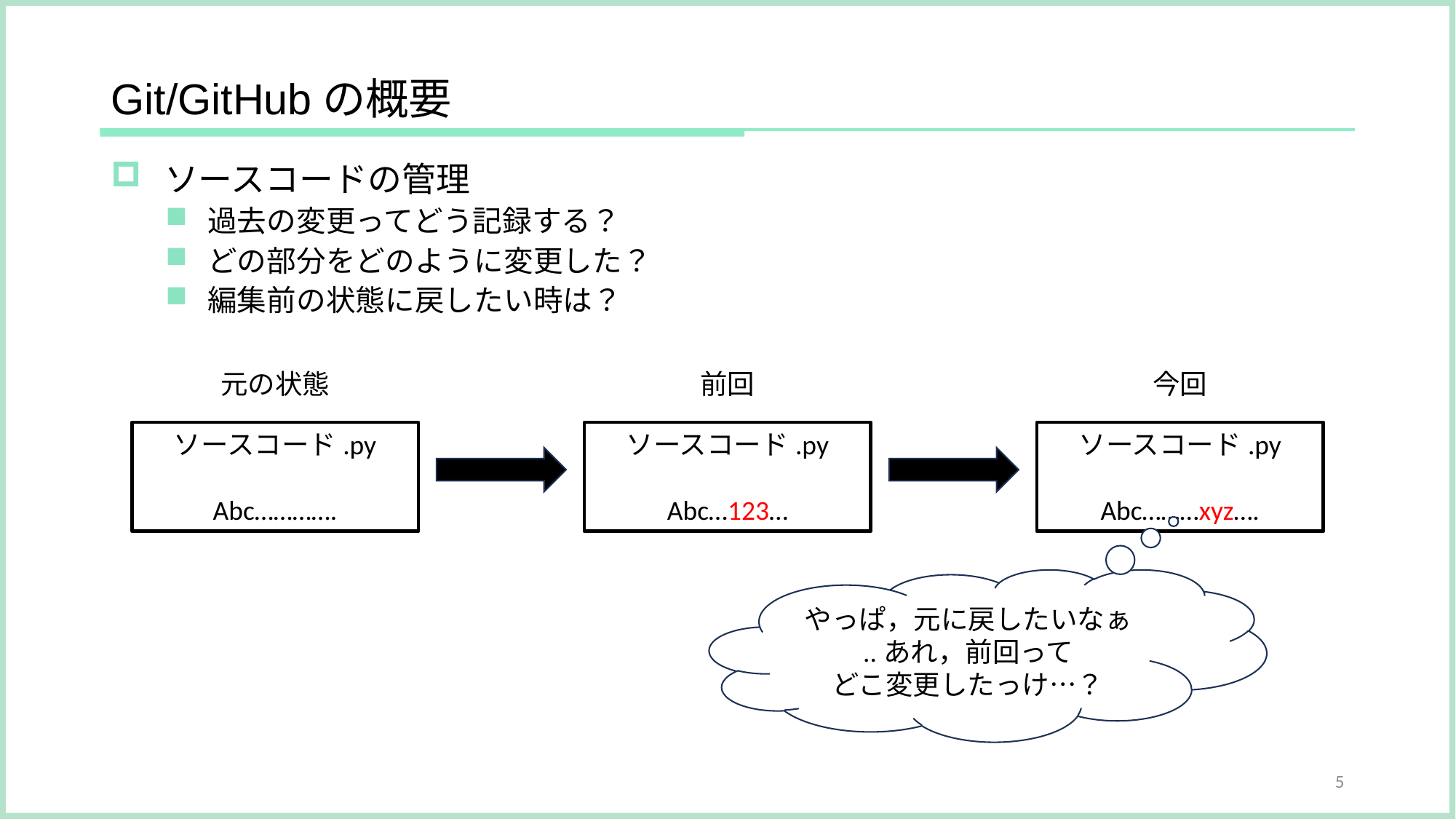

# Git/GitHubの概要
ソースコードの管理
過去の変更ってどう記録する？
どの部分をどのように変更した？
編集前の状態に戻したい時は？
元の状態
前回
今回
ソースコード.py
Abc………….
ソースコード.py
Abc…123…
ソースコード.py
Abc………xyz….

やっぱ，元に戻したいなぁ
..あれ，前回って
どこ変更したっけ…？
5